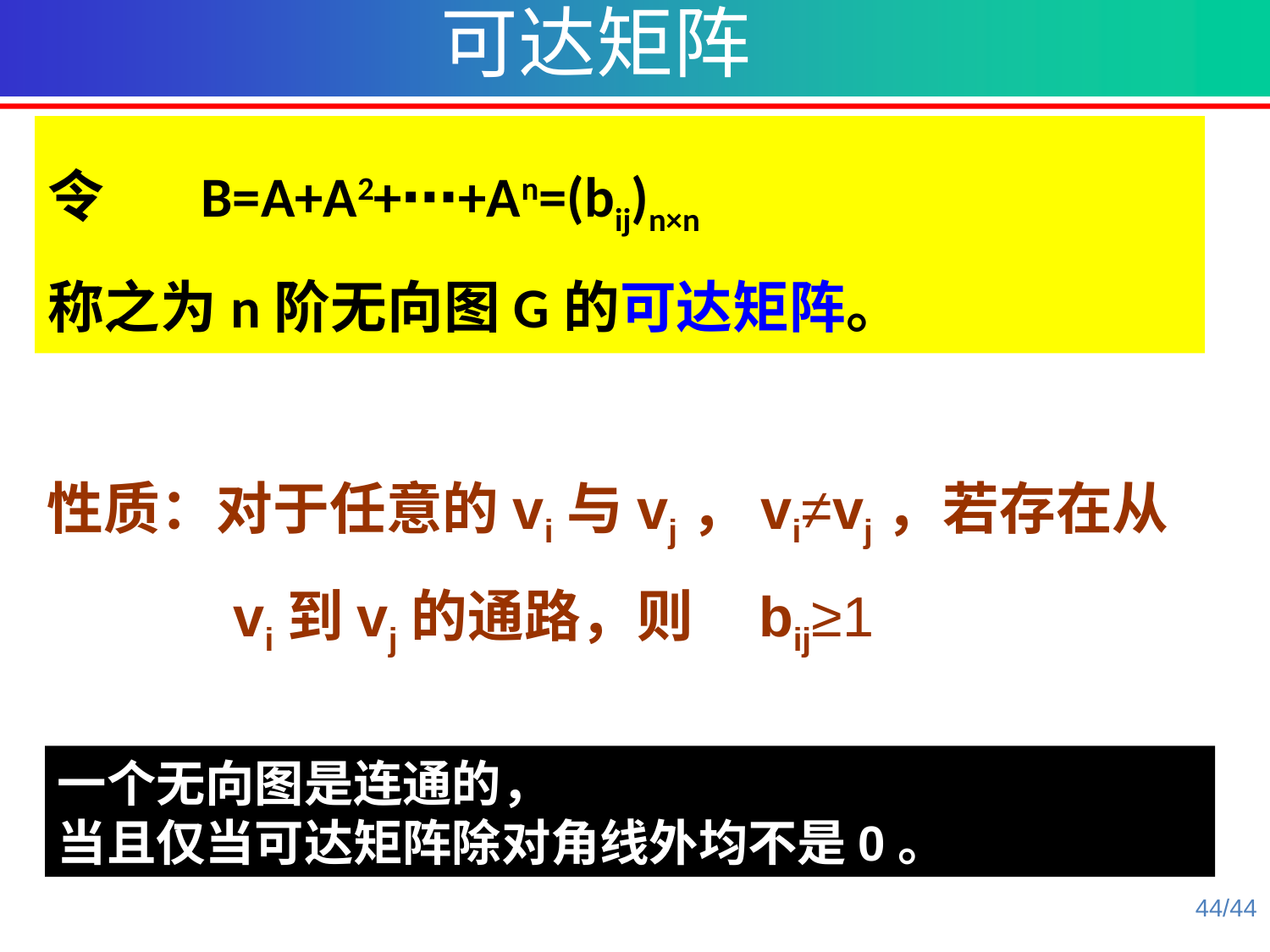

可达矩阵
令	 B=A+A2+⋯+An=(bij)n×n
称之为n阶无向图G的可达矩阵。

性质：对于任意的vi与vj，vi≠vj，若存在从vi到vj的通路，则    bij≥1
一个无向图是连通的，
当且仅当可达矩阵除对角线外均不是0。
44/44